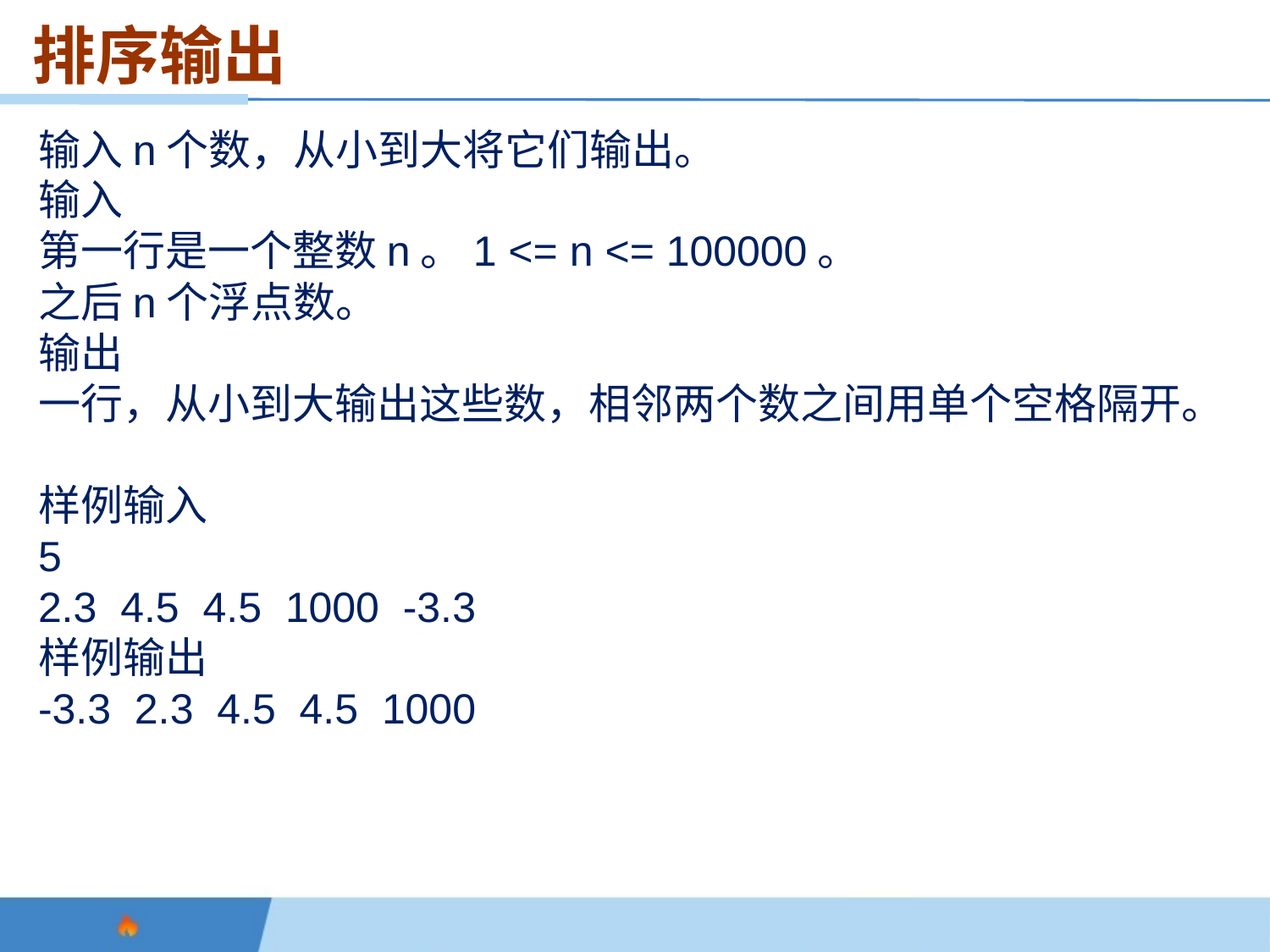

排序输出
输入n个数，从小到大将它们输出。
输入
第一行是一个整数n。1 <= n <= 100000。
之后n个浮点数。
输出
一行，从小到大输出这些数，相邻两个数之间用单个空格隔开。

样例输入
5
2.3  4.5  4.5  1000  -3.3
样例输出
-3.3  2.3  4.5  4.5  1000